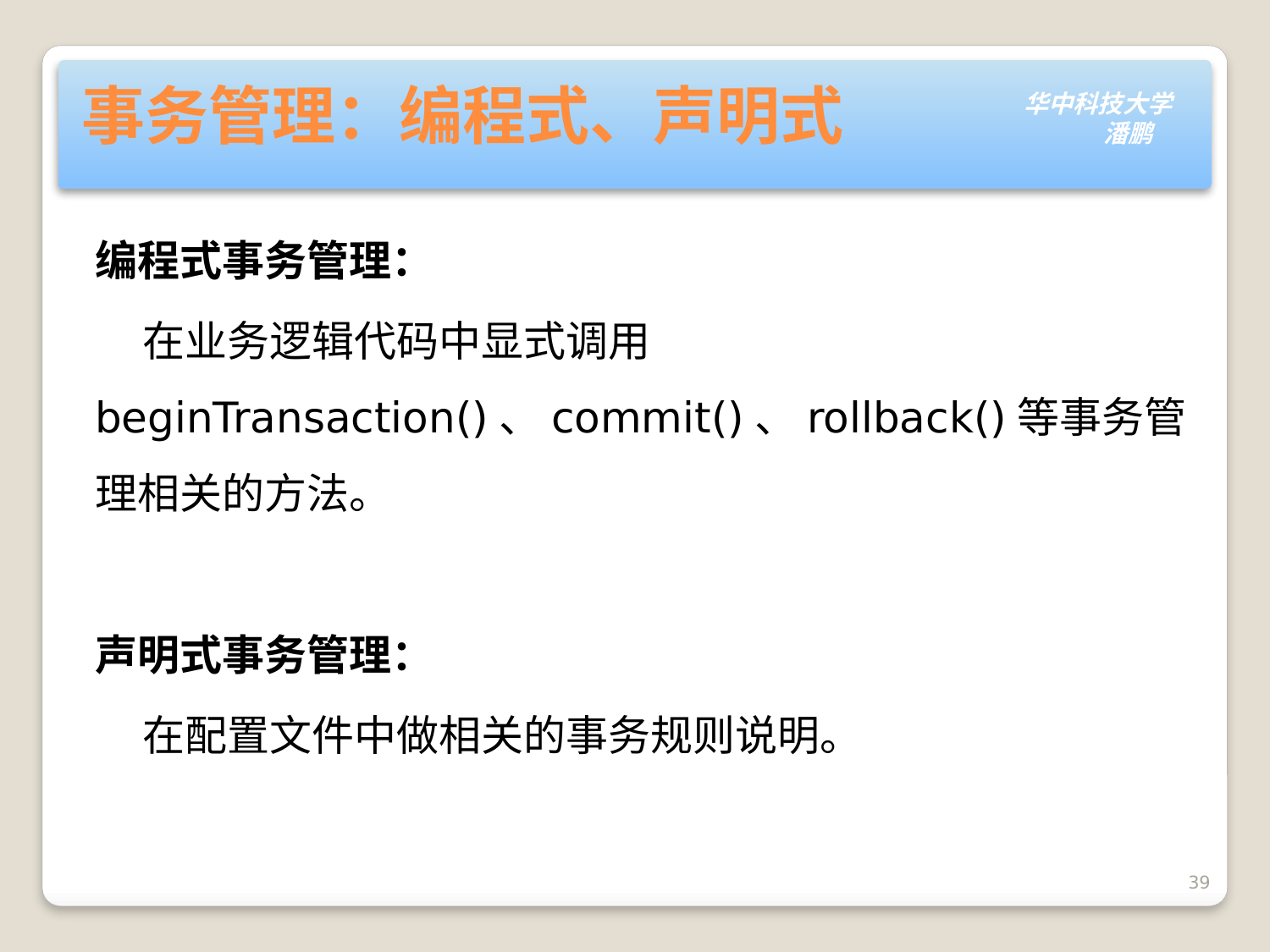

# 事务管理：编程式、声明式
编程式事务管理：
    在业务逻辑代码中显式调用beginTransaction()、commit()、rollback()等事务管理相关的方法。

声明式事务管理：
    在配置文件中做相关的事务规则说明。
39